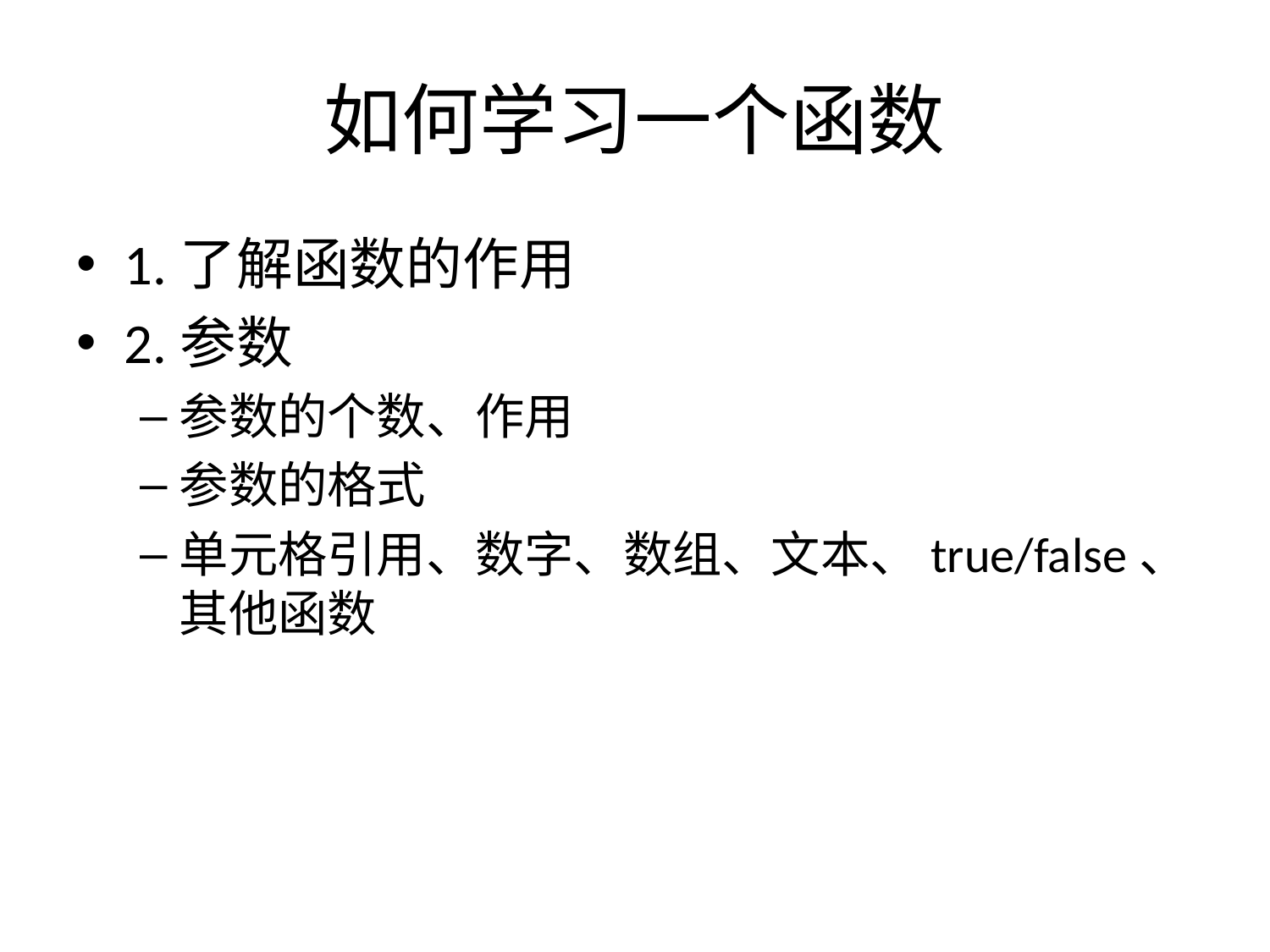

# 如何学习一个函数
1.了解函数的作用
2.参数
参数的个数、作用
参数的格式
单元格引用、数字、数组、文本、true/false、其他函数